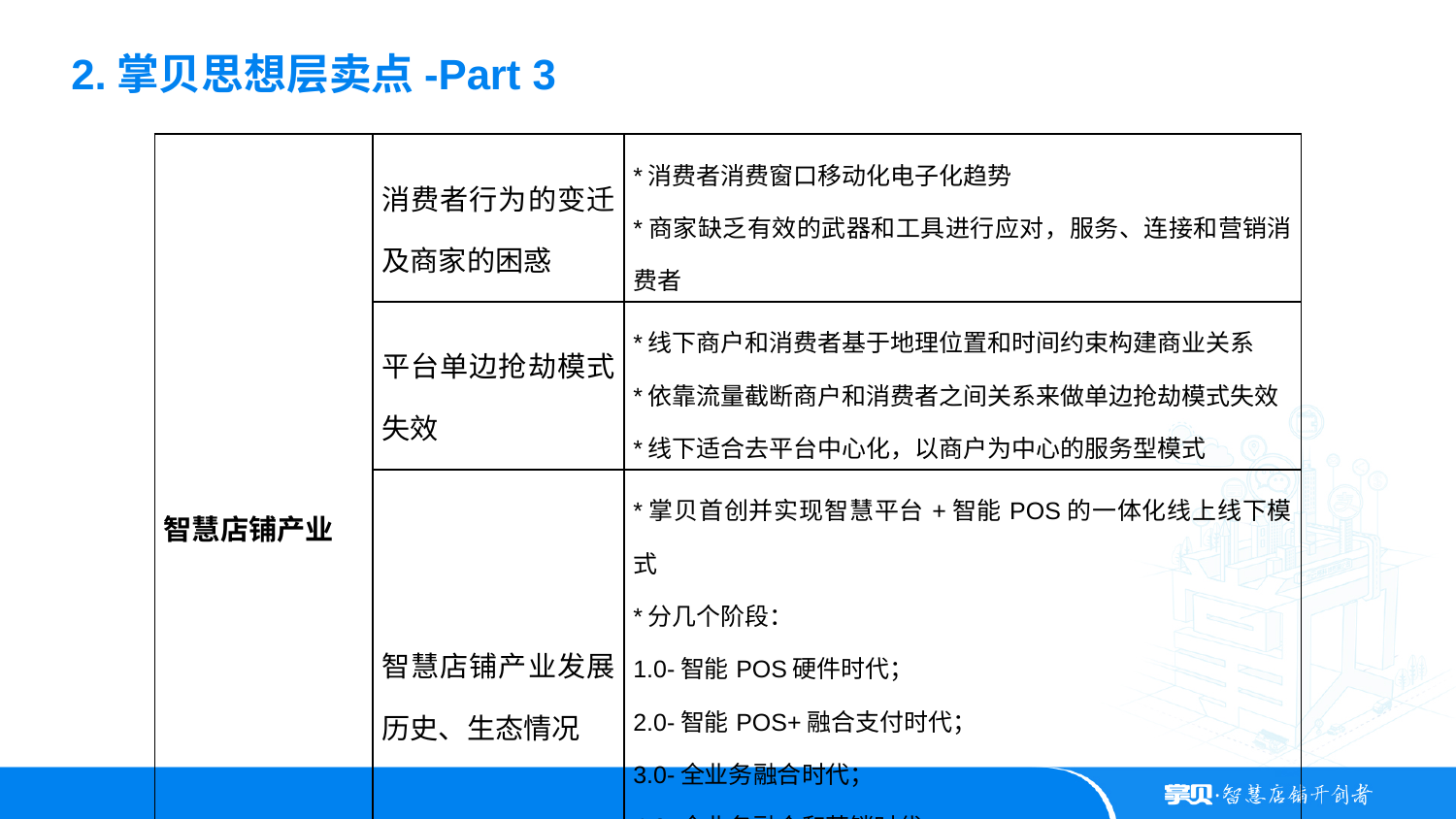

2.掌贝思想层卖点-Part 3
| 智慧店铺产业 | 消费者行为的变迁及商家的困惑 | \*消费者消费窗口移动化电子化趋势 \*商家缺乏有效的武器和工具进行应对，服务、连接和营销消费者 |
| --- | --- | --- |
|  | 平台单边抢劫模式失效 | \*线下商户和消费者基于地理位置和时间约束构建商业关系 \*依靠流量截断商户和消费者之间关系来做单边抢劫模式失效 \*线下适合去平台中心化，以商户为中心的服务型模式 |
|  | 智慧店铺产业发展历史、生态情况 | \*掌贝首创并实现智慧平台+智能POS的一体化线上线下模式 \*分几个阶段： 1.0-智能POS硬件时代； 2.0-智能POS+融合支付时代； 3.0-全业务融合时代； 4.0-全业务融合和营销时代； 5.0-智慧店铺时代（服务客户、连接客户、智能营销客户） |